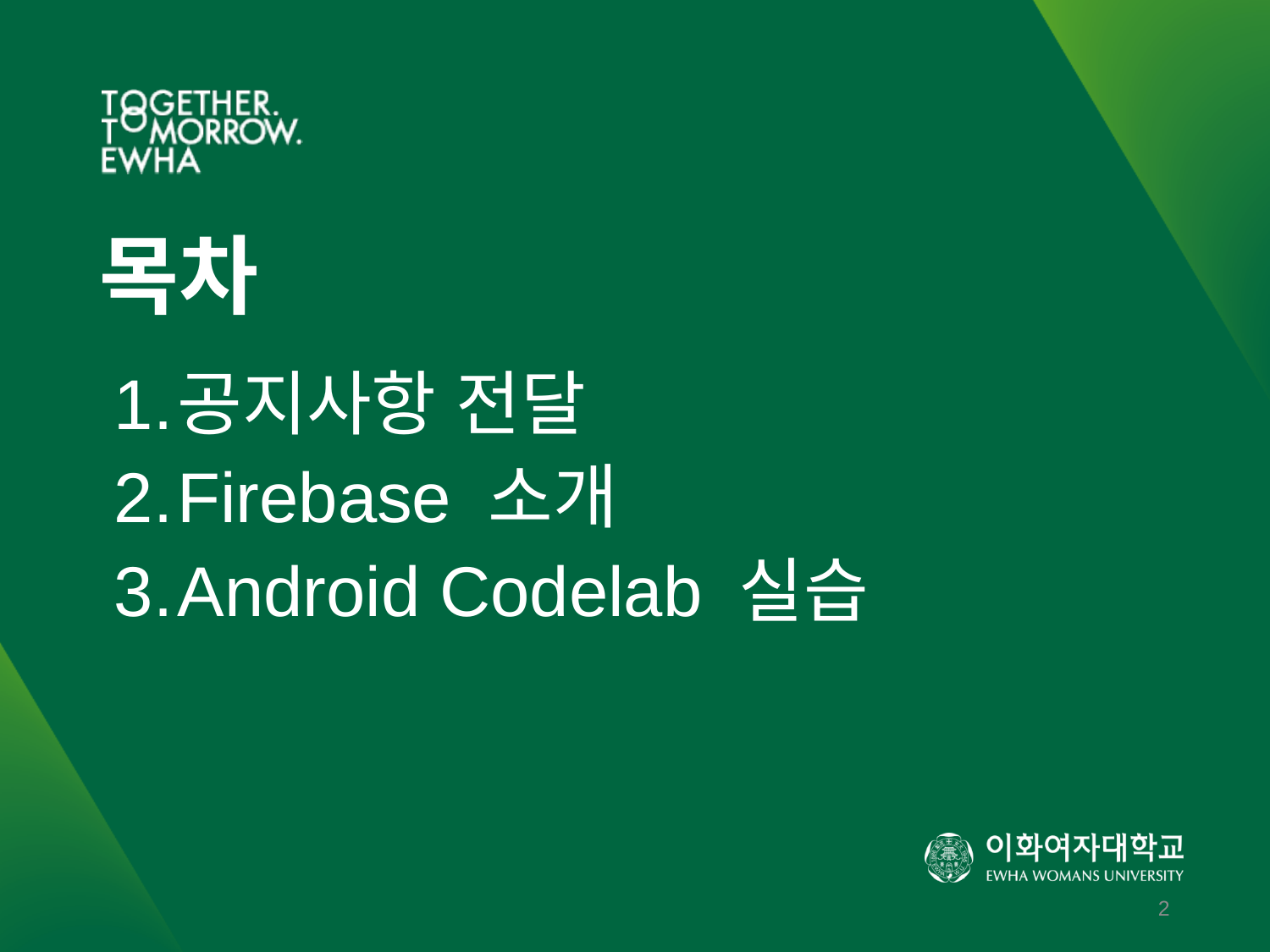

# 목차
공지사항 전달
Firebase 소개
Android Codelab 실습
2